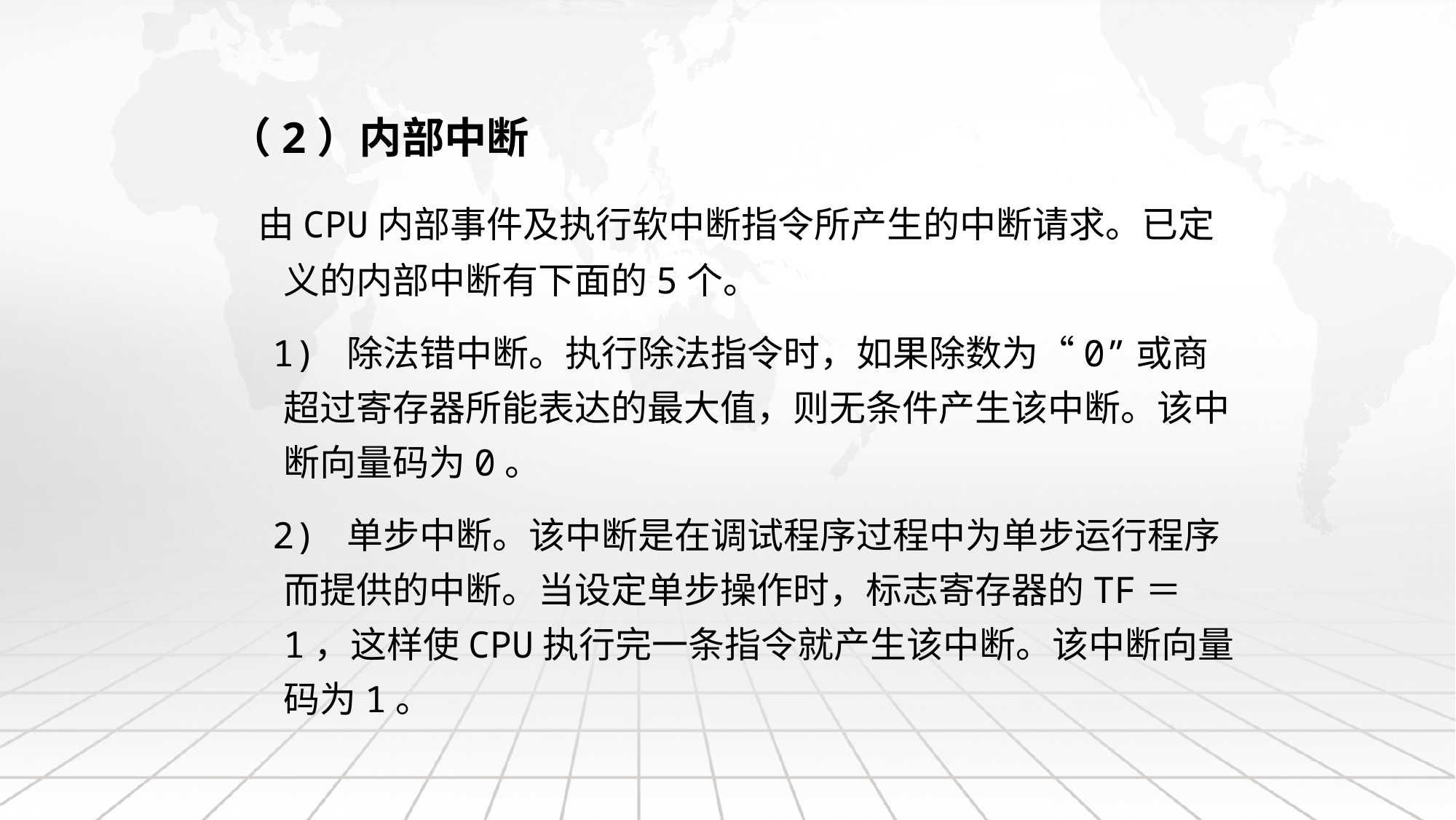

（2）内部中断
  由CPU内部事件及执行软中断指令所产生的中断请求。已定义的内部中断有下面的5个。
  1) 除法错中断。执行除法指令时，如果除数为“0”或商超过寄存器所能表达的最大值，则无条件产生该中断。该中断向量码为0。
  2) 单步中断。该中断是在调试程序过程中为单步运行程序而提供的中断。当设定单步操作时，标志寄存器的TF＝1，这样使CPU执行完一条指令就产生该中断。该中断向量码为1。